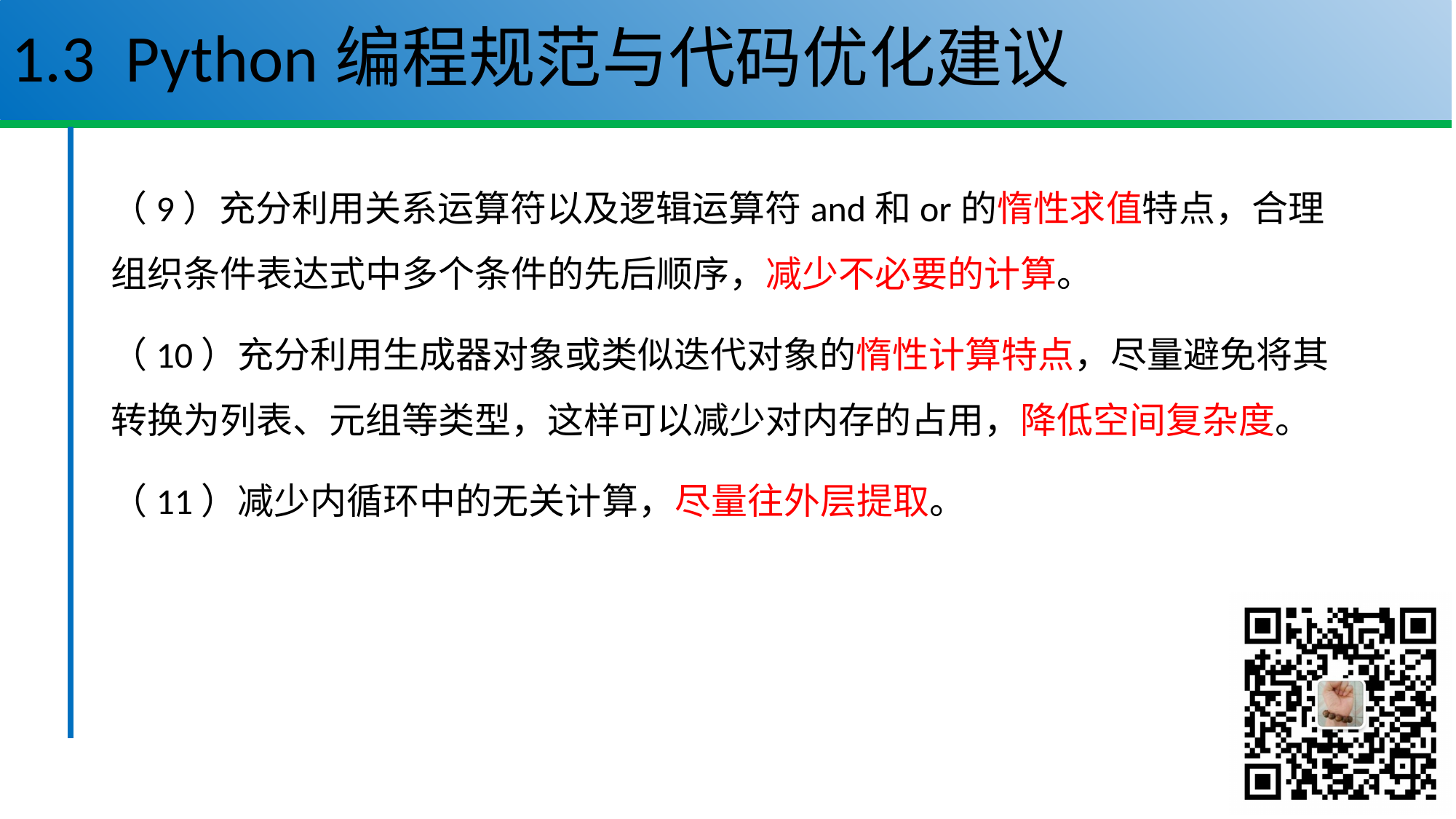

# 1.3  Python编程规范与代码优化建议
（9）充分利用关系运算符以及逻辑运算符and和or的惰性求值特点，合理组织条件表达式中多个条件的先后顺序，减少不必要的计算。
（10）充分利用生成器对象或类似迭代对象的惰性计算特点，尽量避免将其转换为列表、元组等类型，这样可以减少对内存的占用，降低空间复杂度。
（11）减少内循环中的无关计算，尽量往外层提取。
14